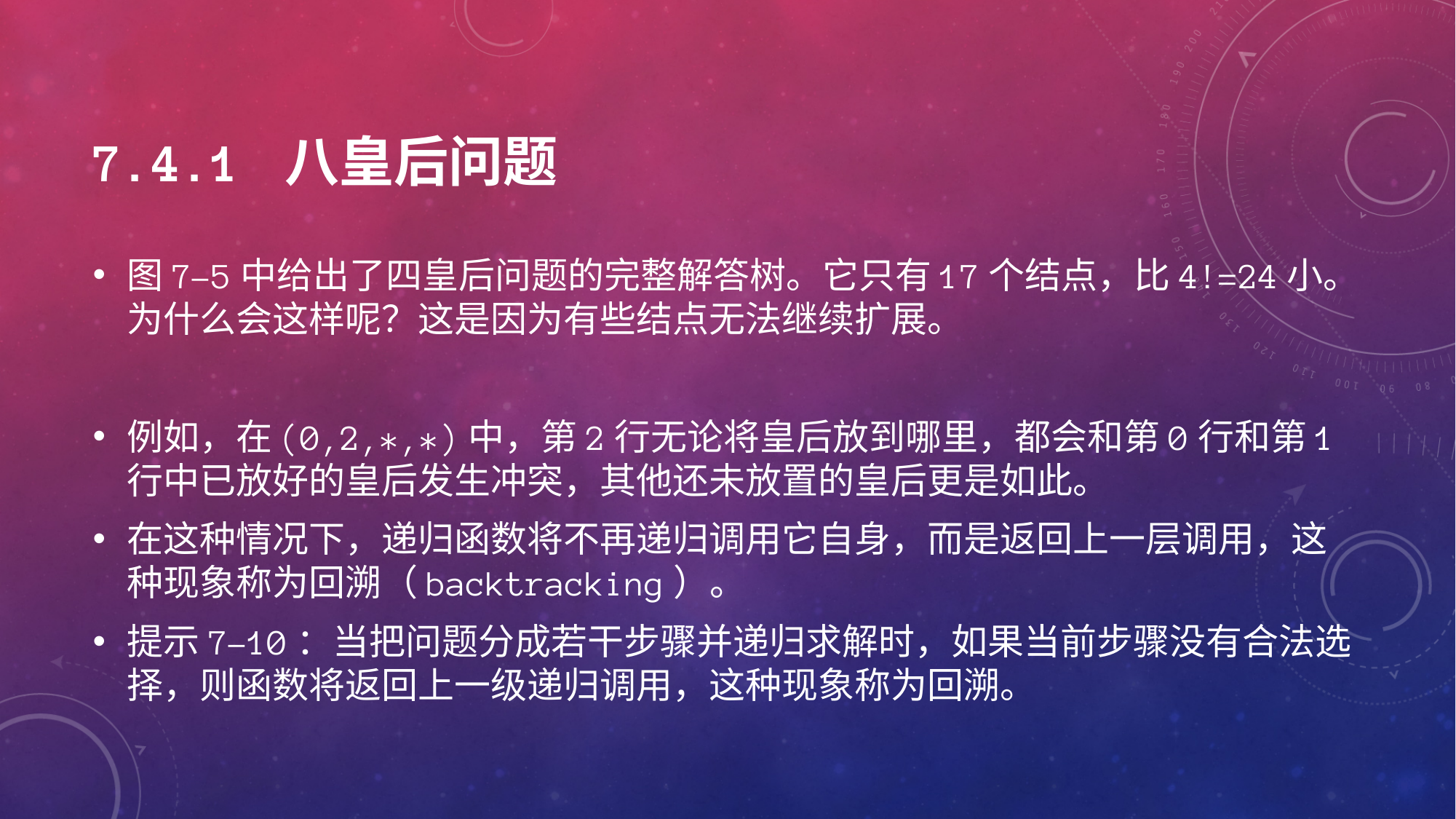

# 7.4.1 八皇后问题
图7-5中给出了四皇后问题的完整解答树。它只有17个结点，比4!=24小。为什么会这样呢？这是因为有些结点无法继续扩展。

例如，在(0,2,*,*)中，第2行无论将皇后放到哪里，都会和第0行和第1行中已放好的皇后发生冲突，其他还未放置的皇后更是如此。
在这种情况下，递归函数将不再递归调用它自身，而是返回上一层调用，这种现象称为回溯（backtracking）。
提示7-10：当把问题分成若干步骤并递归求解时，如果当前步骤没有合法选择，则函数将返回上一级递归调用，这种现象称为回溯。